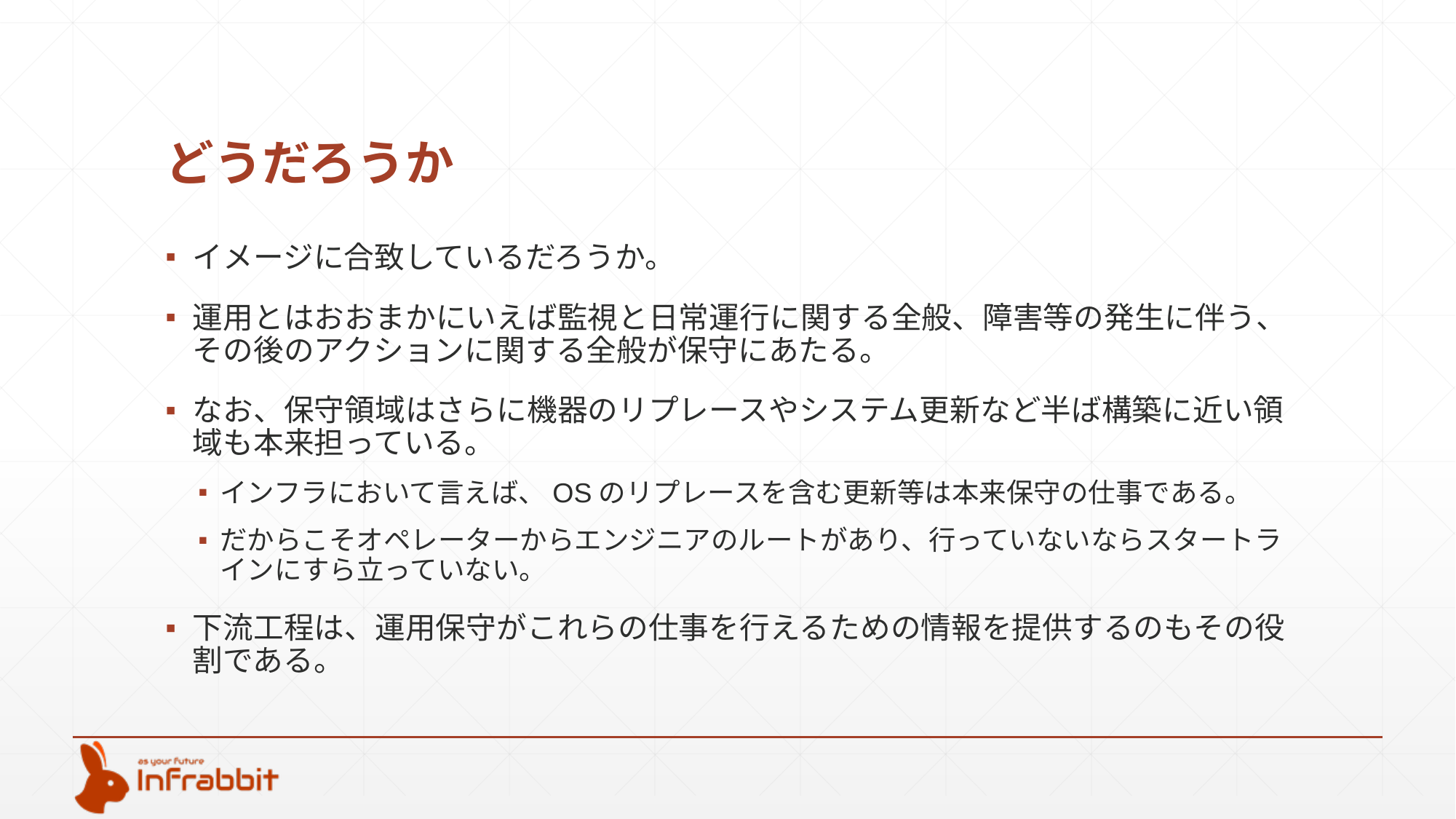

# どうだろうか
イメージに合致しているだろうか。
運用とはおおまかにいえば監視と日常運行に関する全般、障害等の発生に伴う、その後のアクションに関する全般が保守にあたる。
なお、保守領域はさらに機器のリプレースやシステム更新など半ば構築に近い領域も本来担っている。
インフラにおいて言えば、OSのリプレースを含む更新等は本来保守の仕事である。
だからこそオペレーターからエンジニアのルートがあり、行っていないならスタートラインにすら立っていない。
下流工程は、運用保守がこれらの仕事を行えるための情報を提供するのもその役割である。